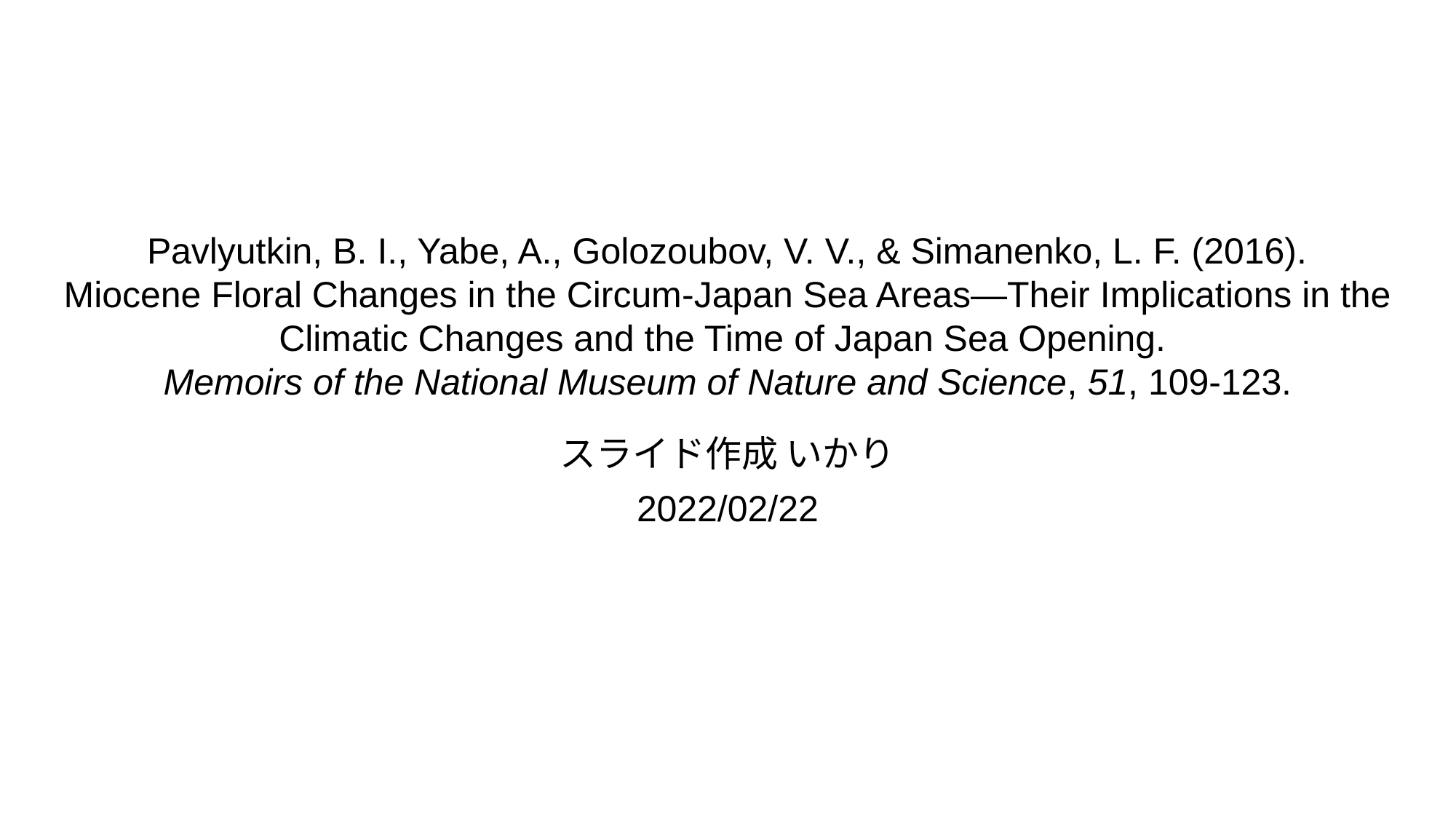

Pavlyutkin, B. I., Yabe, A., Golozoubov, V. V., & Simanenko, L. F. (2016).
Miocene Floral Changes in the Circum-Japan Sea Areas—Their Implications in the Climatic Changes and the Time of Japan Sea Opening. 
Memoirs of the National Museum of Nature and Science, 51, 109-123.
スライド作成 いかり
2022/02/22